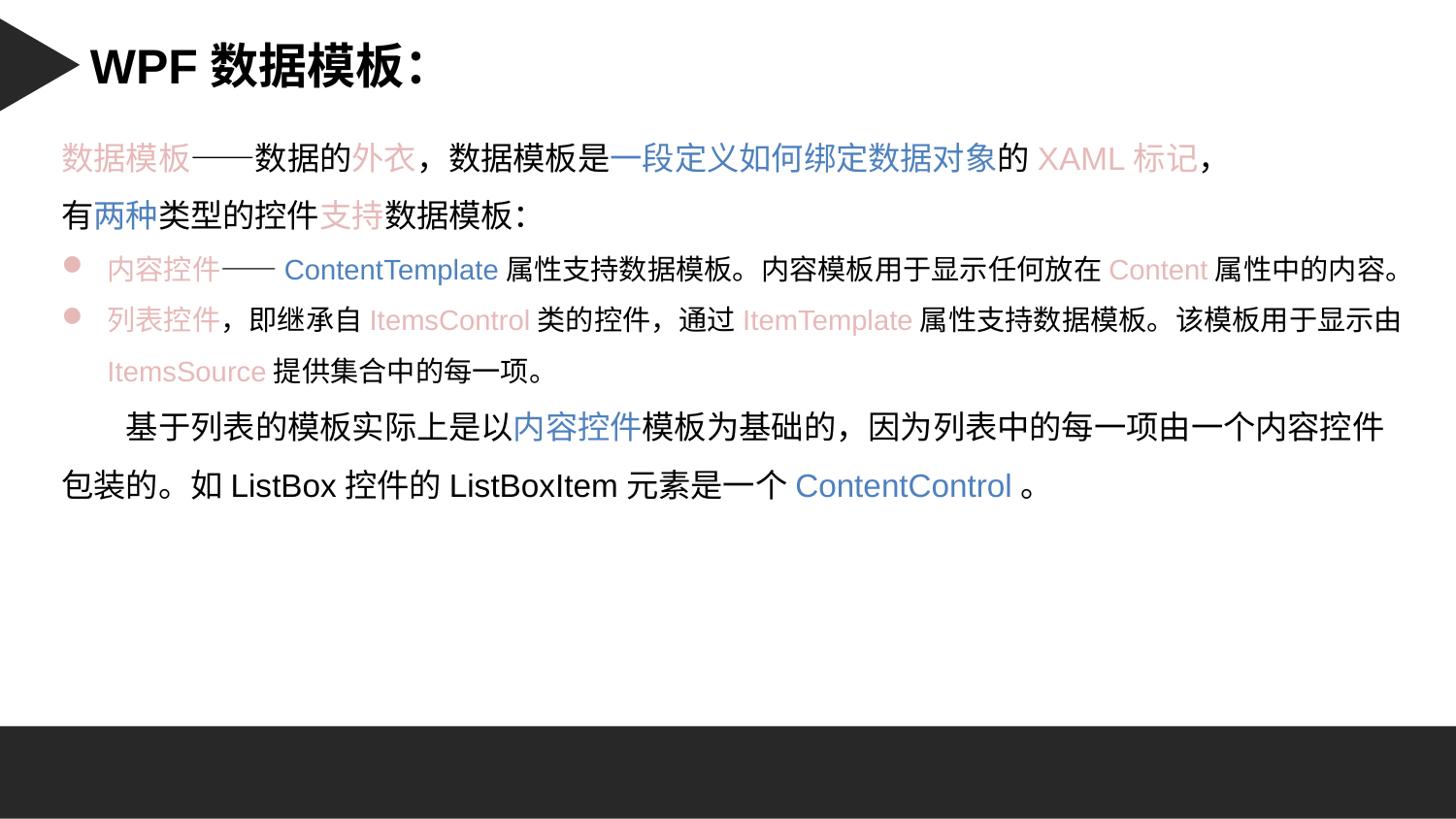

Character 字符串：

WPF数据模板：
数据模板——数据的外衣，数据模板是一段定义如何绑定数据对象的XAML标记，
有两种类型的控件支持数据模板：
内容控件——ContentTemplate属性支持数据模板。内容模板用于显示任何放在Content属性中的内容。
列表控件，即继承自ItemsControl类的控件，通过ItemTemplate属性支持数据模板。该模板用于显示由ItemsSource提供集合中的每一项。
　　基于列表的模板实际上是以内容控件模板为基础的，因为列表中的每一项由一个内容控件包装的。如ListBox控件的ListBoxItem元素是一个ContentControl。